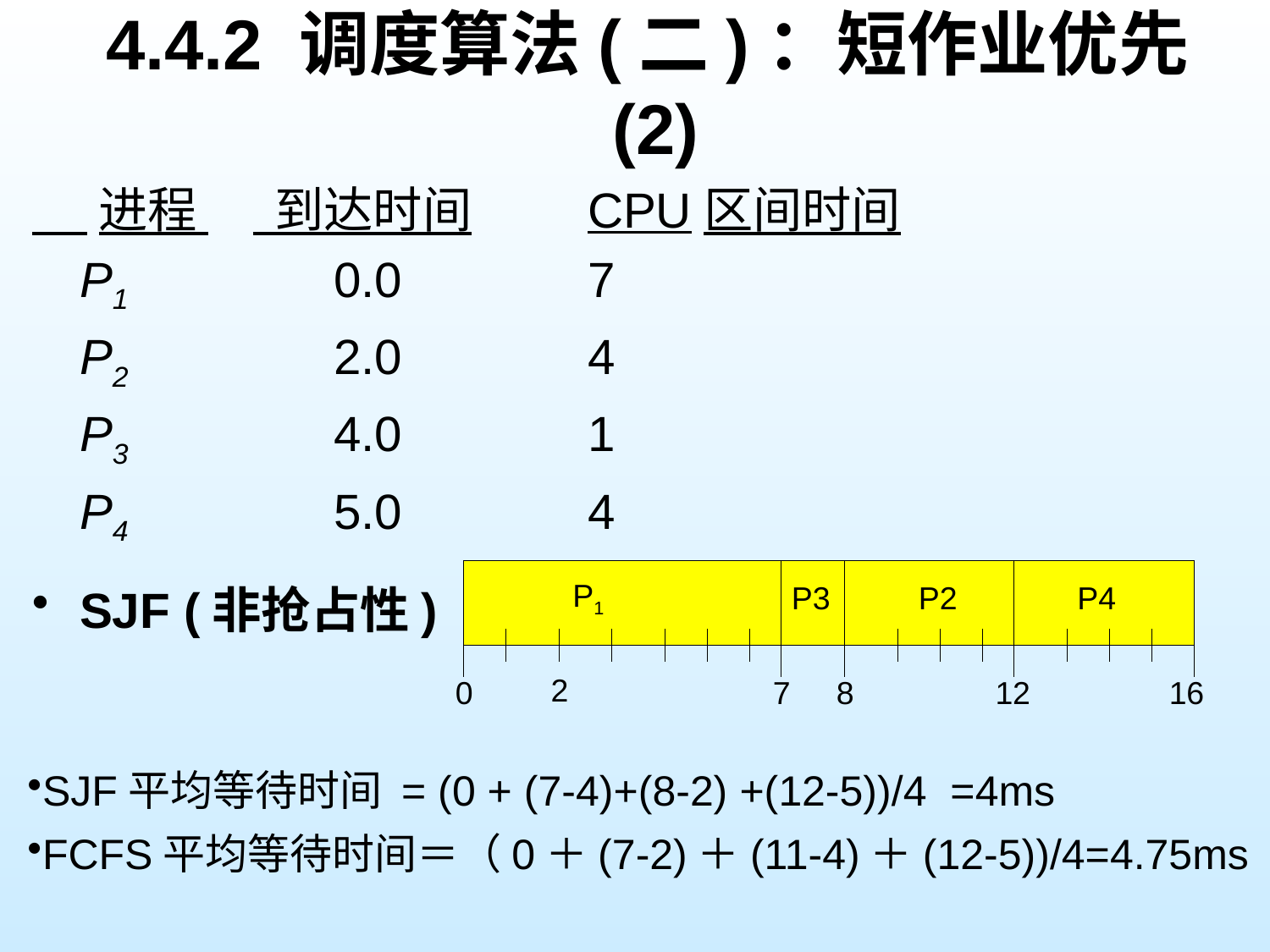

# 4.4.2 调度算法(二)：短作业优先(2)
     进程       到达时间	CPU区间时间
	P1		0.0		7
	P2		2.0		4
	P3		4.0		1
	P4		5.0		4
SJF (非抢占性)

P1
P3
P2
P4
2
0
7
8
12
16
SJF平均等待时间 = (0 + (7-4)+(8-2) +(12-5))/4  =4ms
FCFS平均等待时间＝（0＋(7-2)＋(11-4)＋(12-5))/4=4.75ms